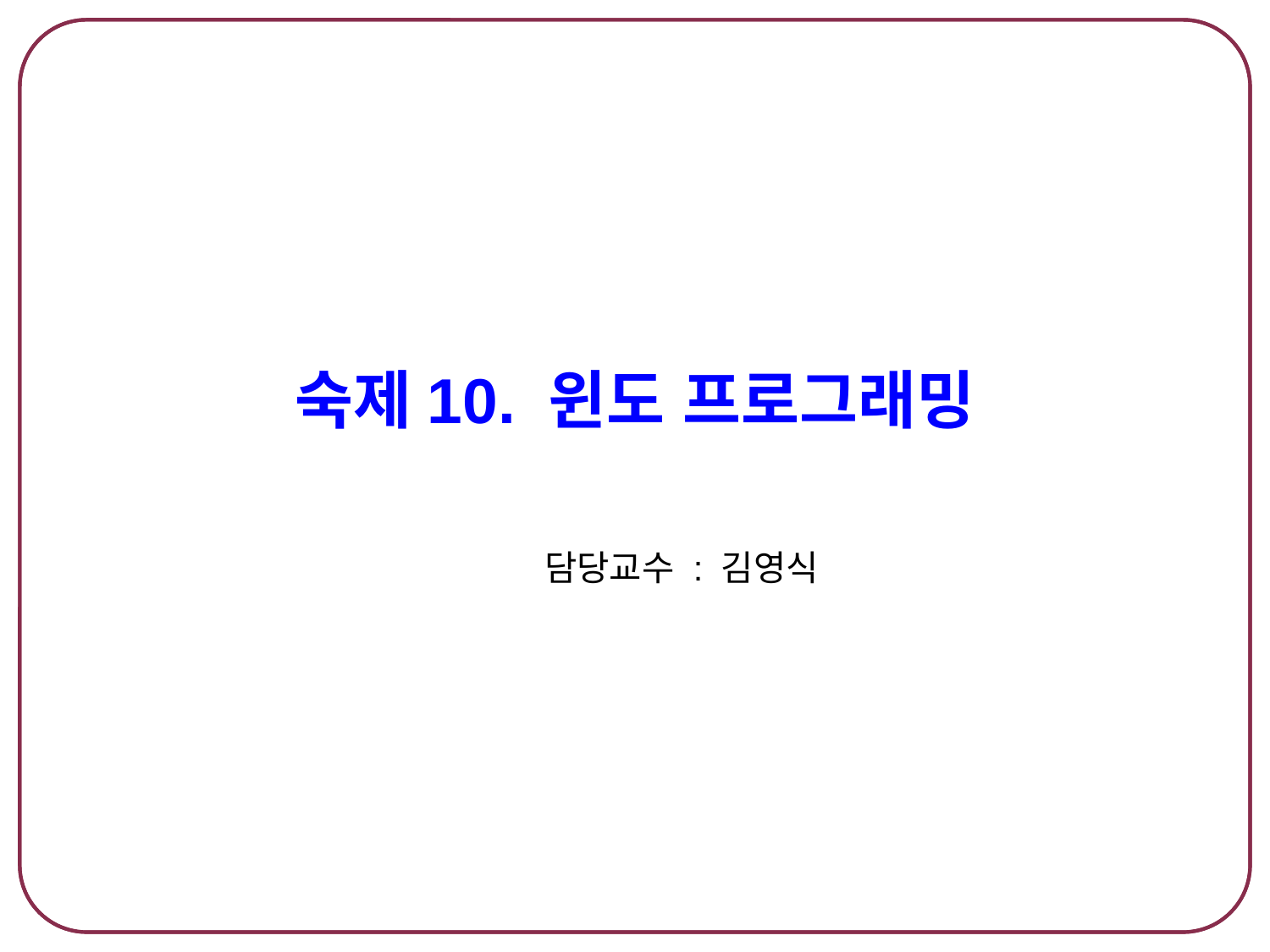

# 숙제10. 윈도 프로그래밍
담당교수 : 김영식